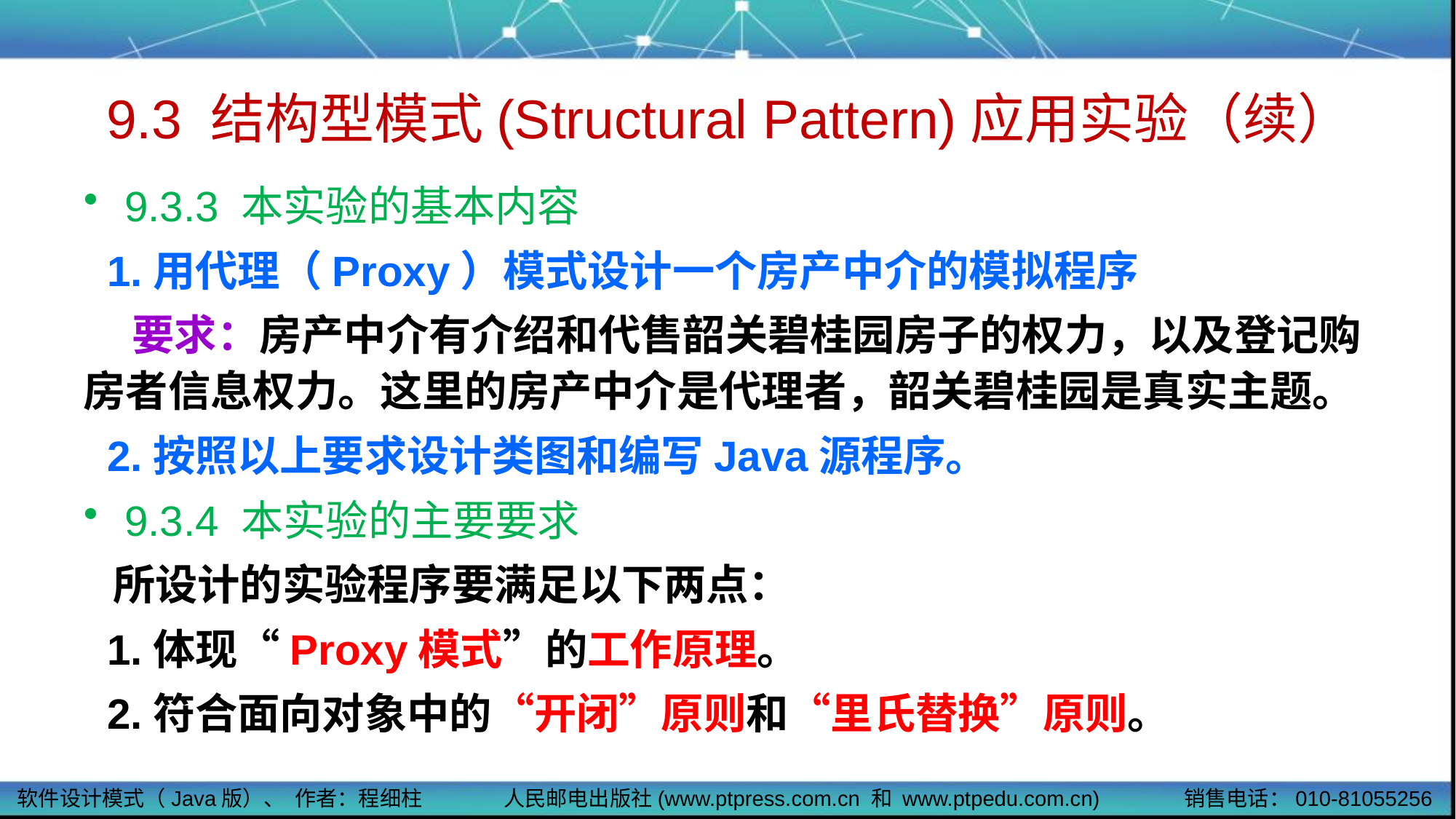

# 9.3 结构型模式(Structural Pattern)应用实验（续）
9.3.3 本实验的基本内容
  1.用代理（Proxy）模式设计一个房产中介的模拟程序
    要求：房产中介有介绍和代售韶关碧桂园房子的权力，以及登记购房者信息权力。这里的房产中介是代理者，韶关碧桂园是真实主题。
  2.按照以上要求设计类图和编写Java源程序。
9.3.4 本实验的主要要求
  所设计的实验程序要满足以下两点：
  1.体现“Proxy模式”的工作原理。
  2.符合面向对象中的“开闭”原则和“里氏替换”原则。
软件设计模式（Java版）、  作者：程细柱
人民邮电出版社(www.ptpress.com.cn 和 www.ptpedu.com.cn)
销售电话：010-81055256